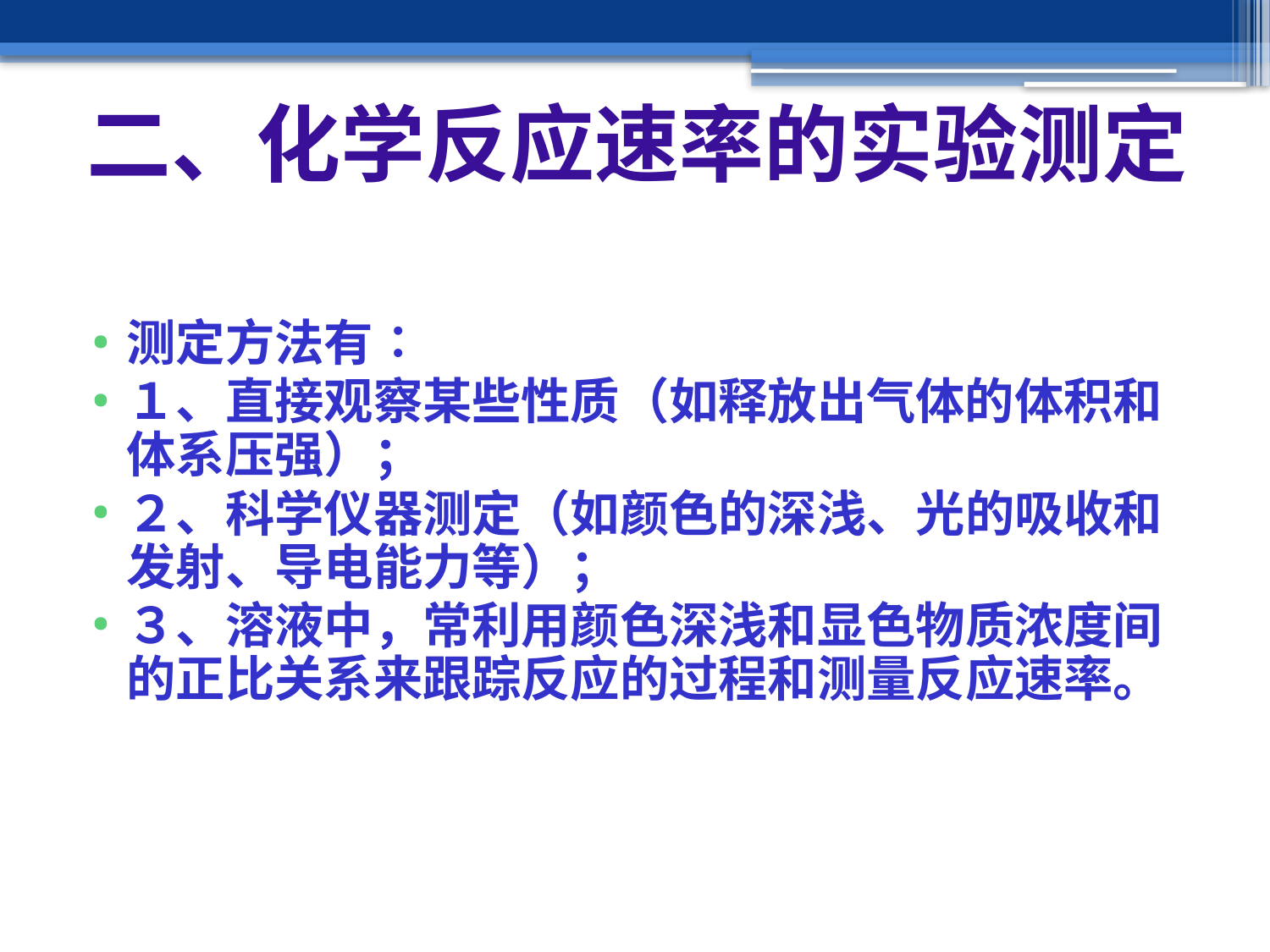

二、化学反应速率的实验测定
测定方法有∶
１、直接观察某些性质（如释放出气体的体积和体系压强）；
２、科学仪器测定（如颜色的深浅、光的吸收和发射、导电能力等）；
３、溶液中，常利用颜色深浅和显色物质浓度间的正比关系来跟踪反应的过程和测量反应速率。